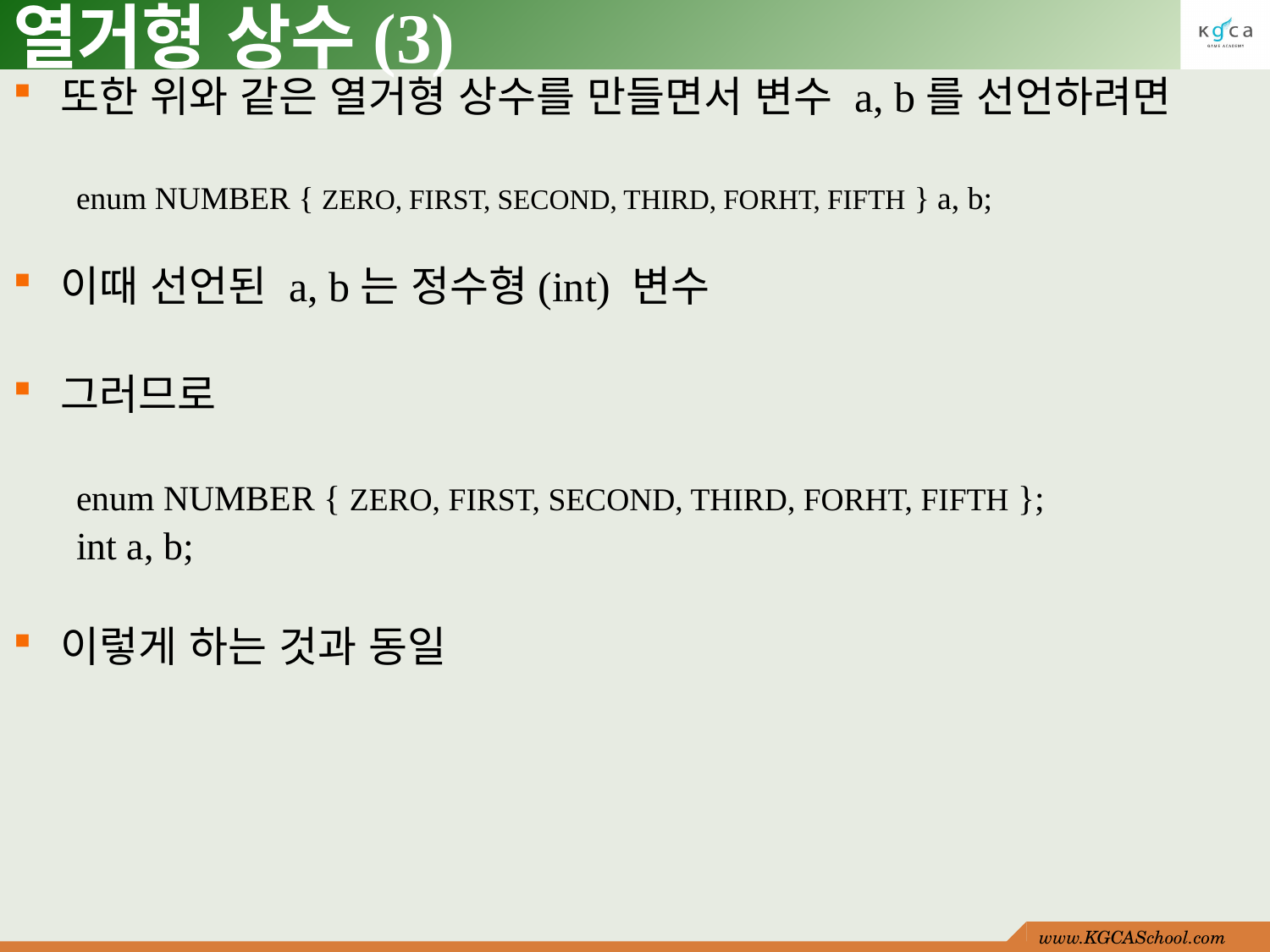

# 열거형 상수(3)
또한 위와 같은 열거형 상수를 만들면서 변수 a, b를 선언하려면

enum NUMBER { ZERO, FIRST, SECOND, THIRD, FORHT, FIFTH } a, b;

이때 선언된 a, b는 정수형(int) 변수

그러므로

enum NUMBER { ZERO, FIRST, SECOND, THIRD, FORHT, FIFTH };
int a, b;

이렇게 하는 것과 동일